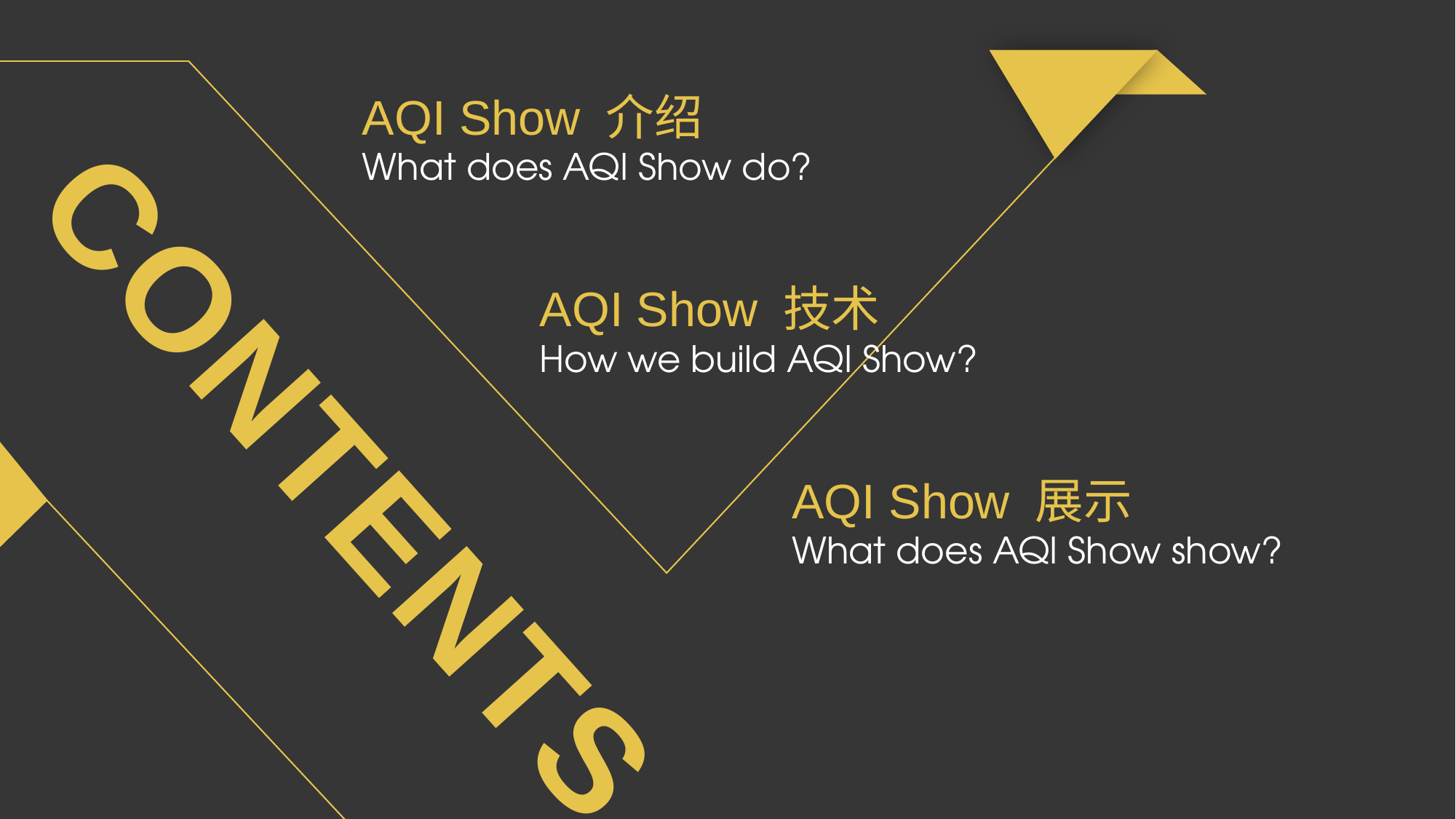

AQI Show 介绍
What does AQI Show do?
AQI Show 技术
How we build AQI Show?
CONTENTS
AQI Show 展示
What does AQI Show show?